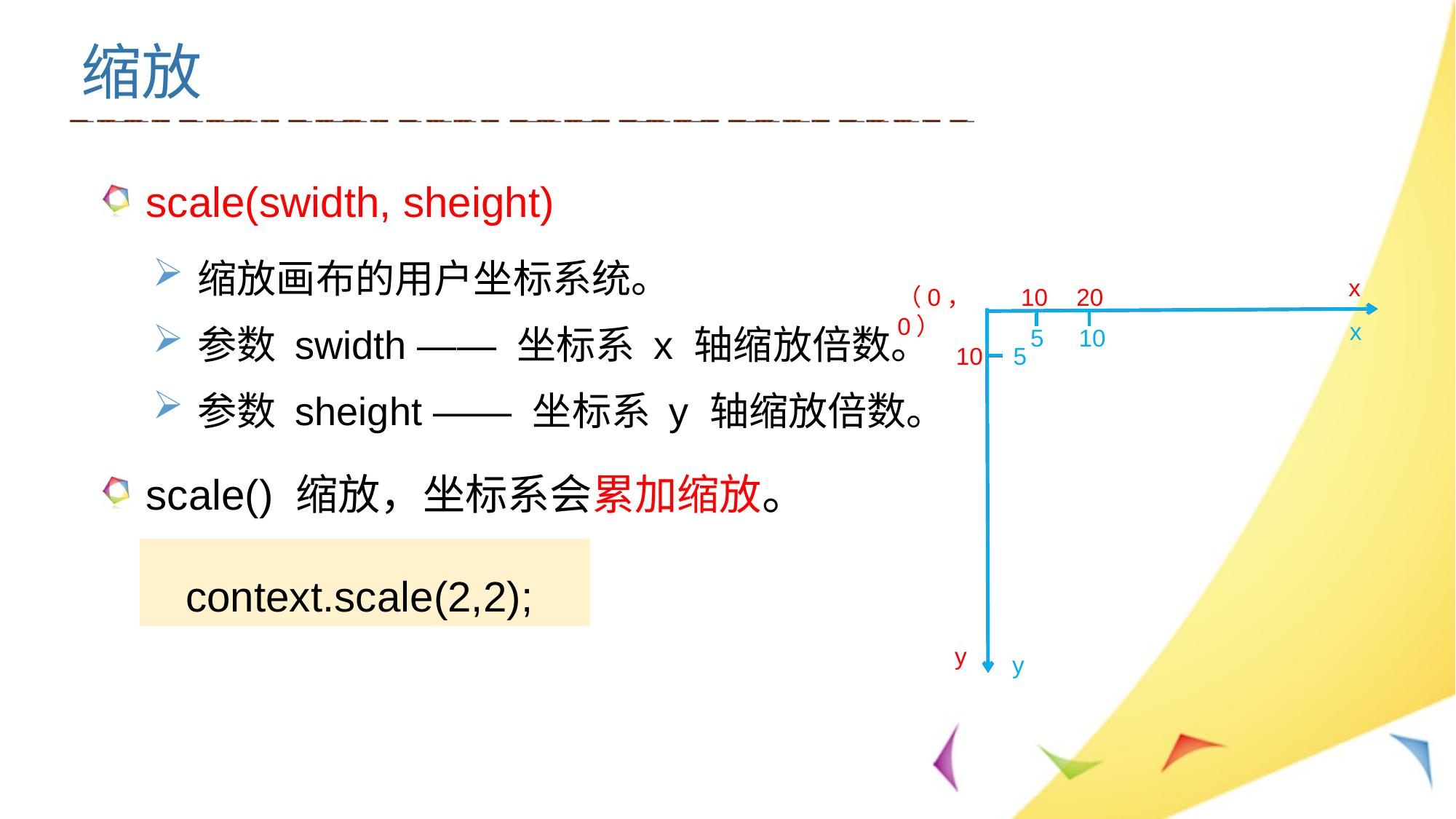

缩放
scale(swidth, sheight)
缩放画布的用户坐标系统。
参数 swidth —— 坐标系 x 轴缩放倍数。
参数 sheight —— 坐标系 y 轴缩放倍数。
scale() 缩放，坐标系会累加缩放。

x
y
（0，0）
10
20
10
x
5
10
5
y
   context.scale(2,2);